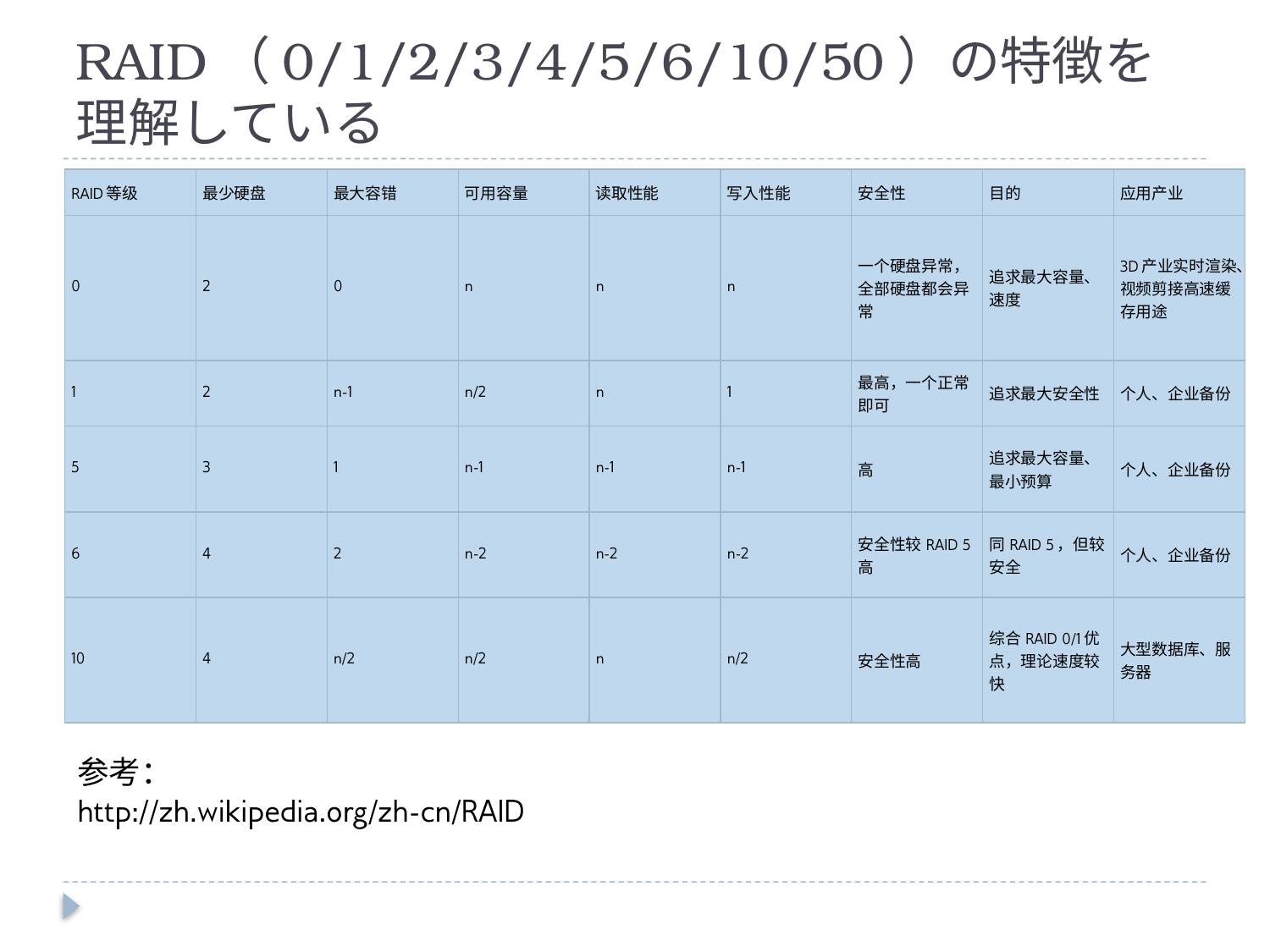

# RAID（0/1/2/3/4/5/6/10/50）の特徴を理解している
| RAID等级 | 最少硬盘 | 最大容错 | 可用容量 | 读取性能 | 写入性能 | 安全性 | 目的 | 应用产业 |
| --- | --- | --- | --- | --- | --- | --- | --- | --- |
| 0 | 2 | 0 | n | n | n | 一个硬盘异常，全部硬盘都会异常 | 追求最大容量、速度 | 3D产业实时渲染、视频剪接高速缓存用途 |
| 1 | 2 | n-1 | n/2 | n | 1 | 最高，一个正常即可 | 追求最大安全性 | 个人、企业备份 |
| 5 | 3 | 1 | n-1 | n-1 | n-1 | 高 | 追求最大容量、最小预算 | 个人、企业备份 |
| 6 | 4 | 2 | n-2 | n-2 | n-2 | 安全性较RAID 5高 | 同RAID 5，但较安全 | 个人、企业备份 |
| 10 | 4 | n/2 | n/2 | n | n/2 | 安全性高 | 综合RAID 0/1优点，理论速度较快 | 大型数据库、服务器 |
参考：
http://zh.wikipedia.org/zh-cn/RAID